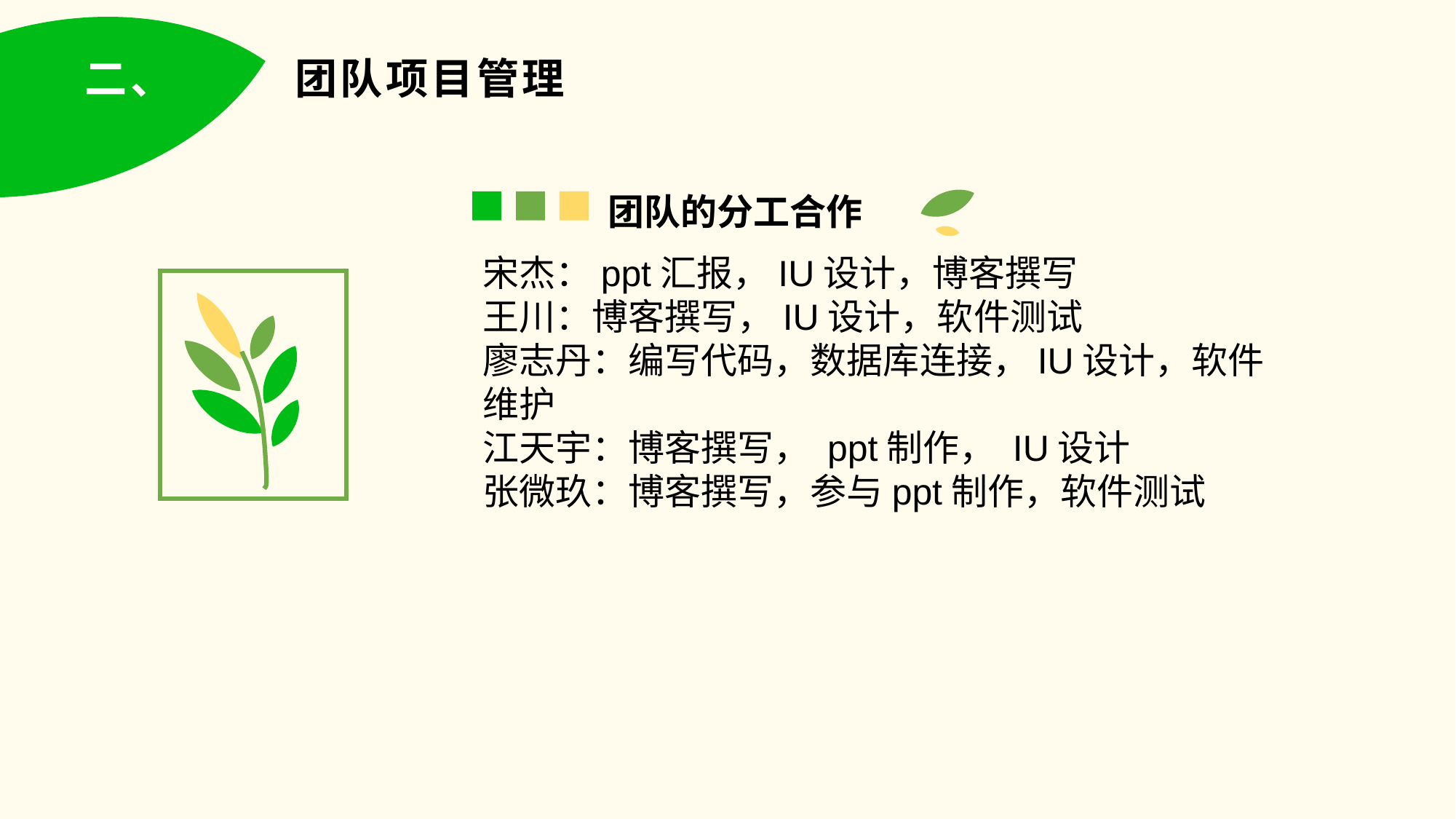

二、
# 团队项目管理
团队的分工合作

宋杰：ppt汇报，IU设计，博客撰写
王川：博客撰写，IU设计，软件测试
廖志丹：编写代码，数据库连接，IU设计，软件维护
江天宇：博客撰写， ppt制作， IU设计
张微玖：博客撰写，参与ppt制作，软件测试